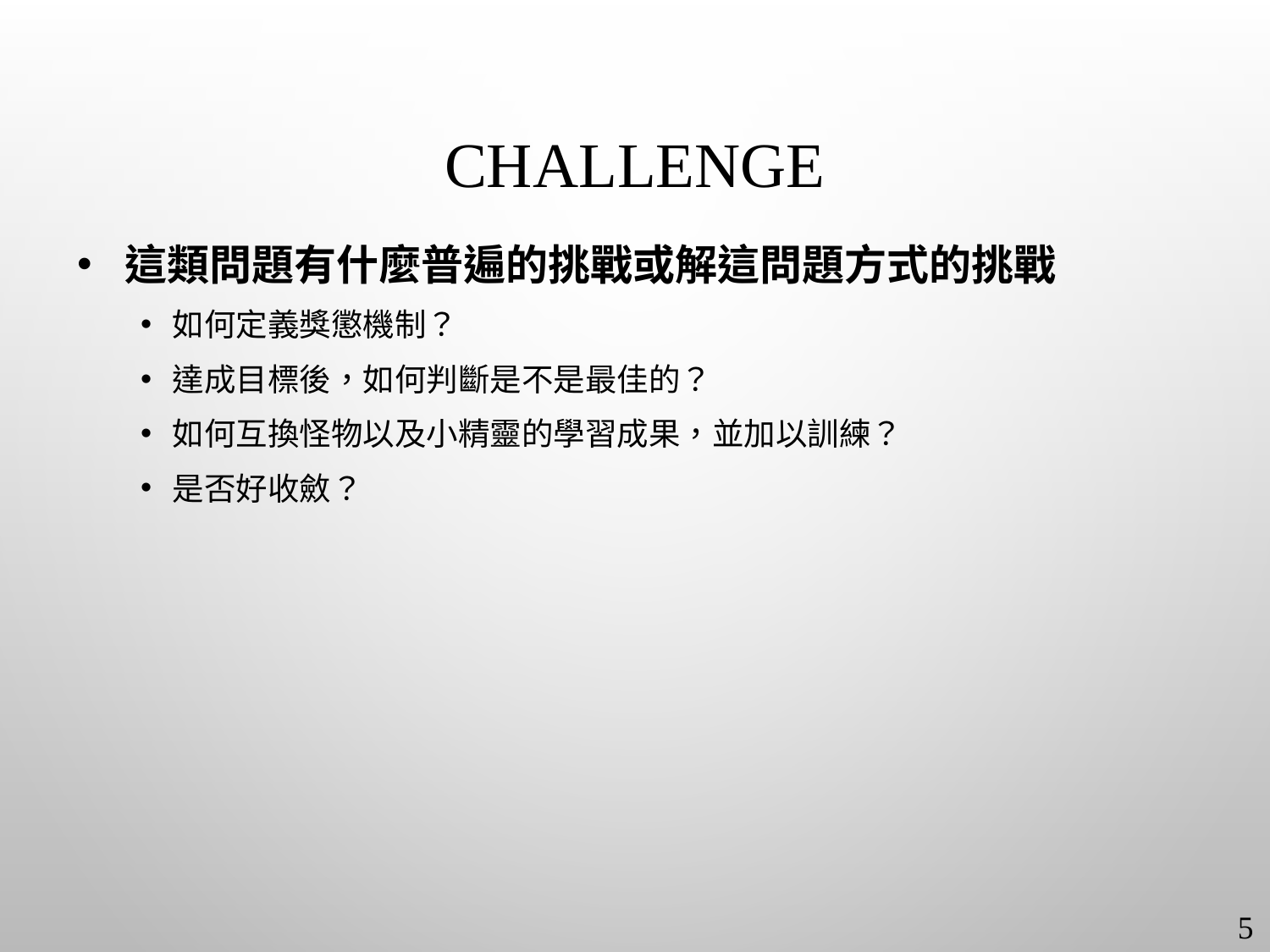

# Challenge
這類問題有什麼普遍的挑戰或解這問題方式的挑戰
如何定義獎懲機制？
達成目標後，如何判斷是不是最佳的？
如何互換怪物以及小精靈的學習成果，並加以訓練？
是否好收斂？

5